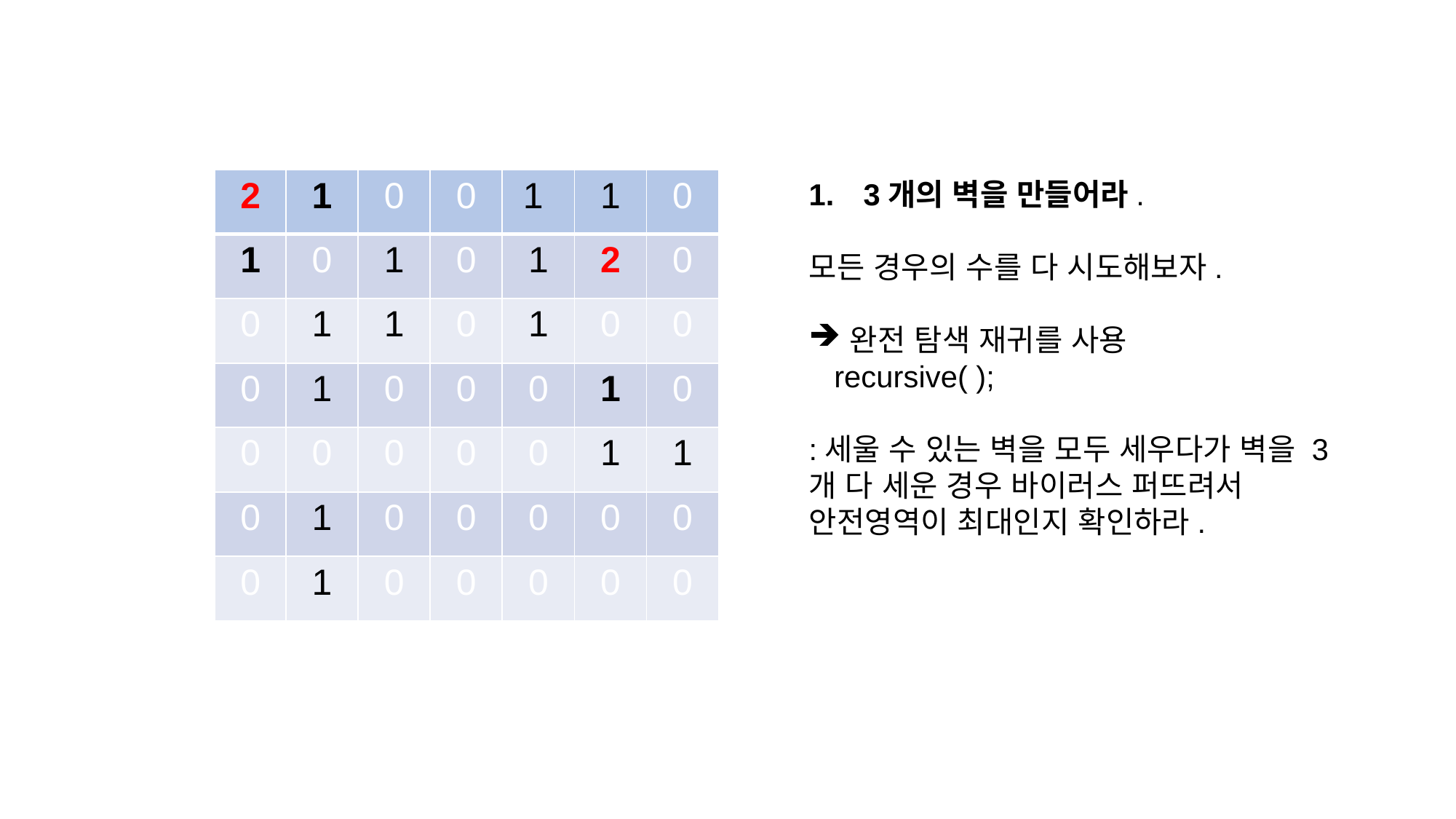

| 2 | 1 | 0 | 0 | 1 | 1 | 0 |
| --- | --- | --- | --- | --- | --- | --- |
| 1 | 0 | 1 | 0 | 1 | 2 | 0 |
| 0 | 1 | 1 | 0 | 1 | 0 | 0 |
| 0 | 1 | 0 | 0 | 0 | 1 | 0 |
| 0 | 0 | 0 | 0 | 0 | 1 | 1 |
| 0 | 1 | 0 | 0 | 0 | 0 | 0 |
| 0 | 1 | 0 | 0 | 0 | 0 | 0 |
3개의 벽을 만들어라.

모든 경우의 수를 다 시도해보자.

완전 탐색 재귀를 사용
   recursive( );

:세울 수 있는 벽을 모두 세우다가 벽을 3개 다 세운 경우 바이러스 퍼뜨려서
안전영역이 최대인지 확인하라.